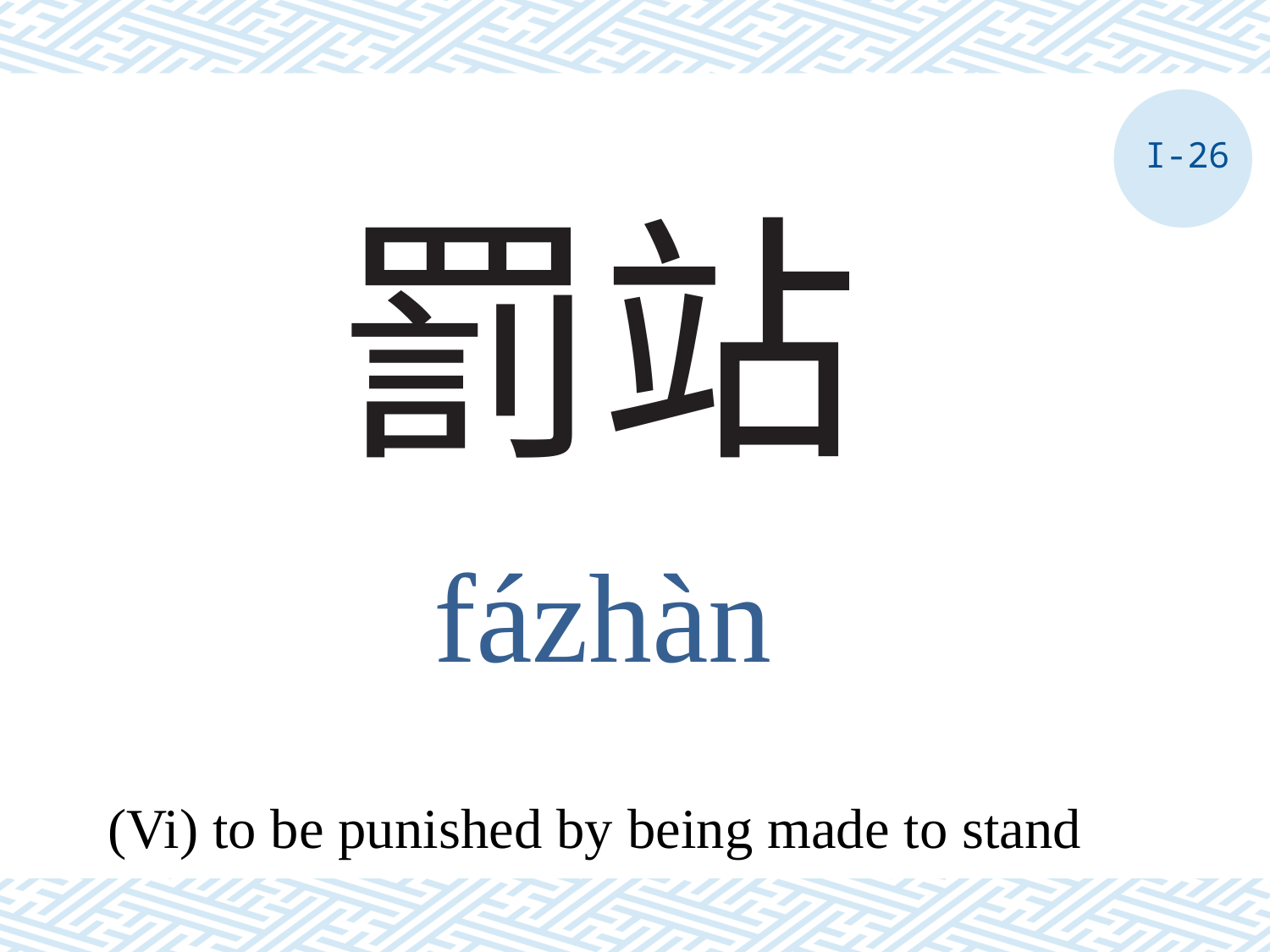

I-26

# 罰站
fázhàn
(Vi) to be punished by being made to stand